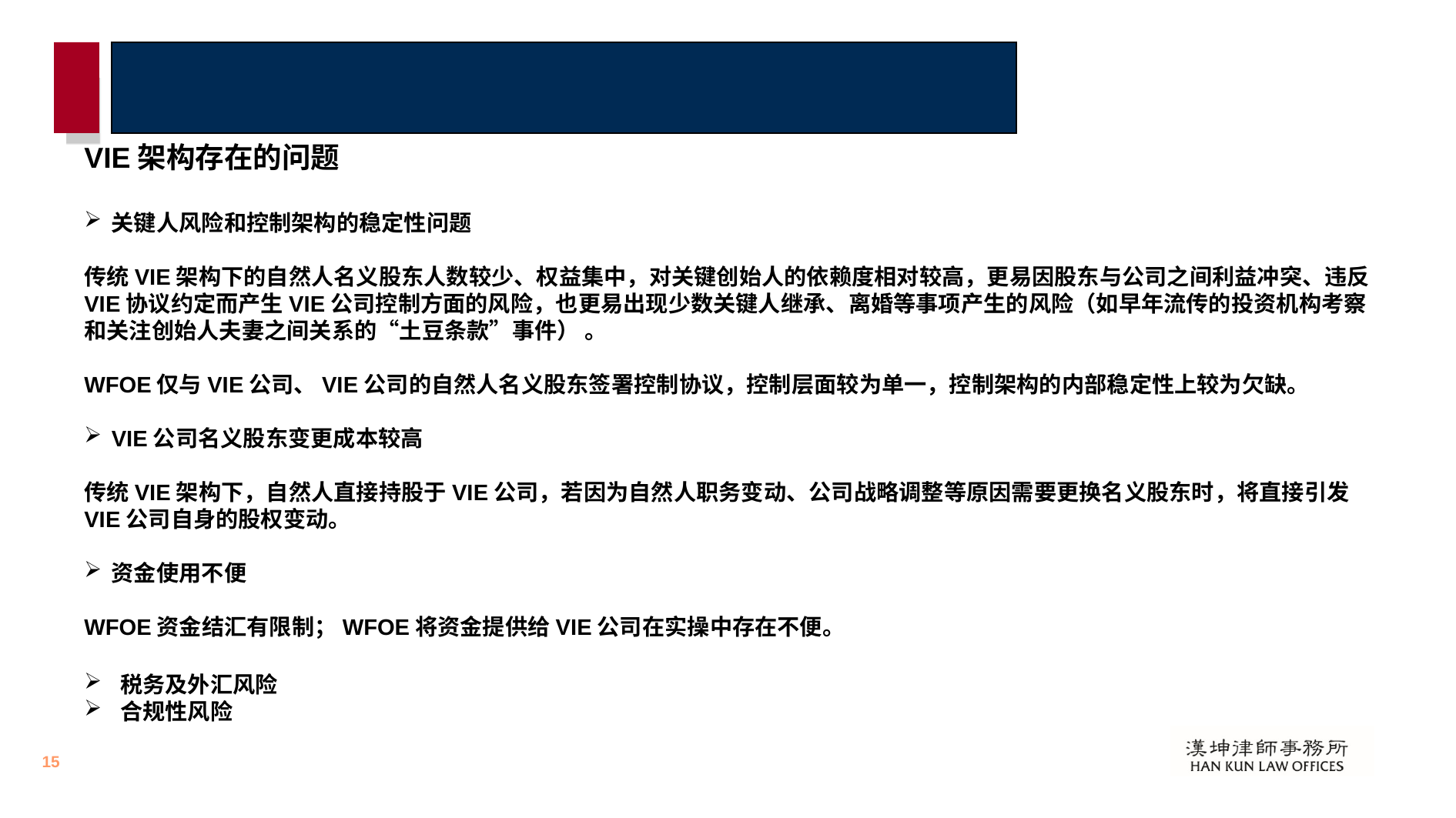

VIE架构存在的问题

关键人风险和控制架构的稳定性问题

传统VIE架构下的自然人名义股东人数较少、权益集中，对关键创始人的依赖度相对较高，更易因股东与公司之间利益冲突、违反VIE协议约定而产生VIE公司控制方面的风险，也更易出现少数关键人继承、离婚等事项产生的风险（如早年流传的投资机构考察和关注创始人夫妻之间关系的“土豆条款”事件） 。

WFOE仅与VIE公司、VIE公司的自然人名义股东签署控制协议，控制层面较为单一，控制架构的内部稳定性上较为欠缺。

VIE公司名义股东变更成本较高

传统VIE架构下，自然人直接持股于VIE公司，若因为自然人职务变动、公司战略调整等原因需要更换名义股东时，将直接引发VIE公司自身的股权变动。

资金使用不便

WFOE资金结汇有限制；WFOE将资金提供给VIE公司在实操中存在不便。

税务及外汇风险
合规性风险